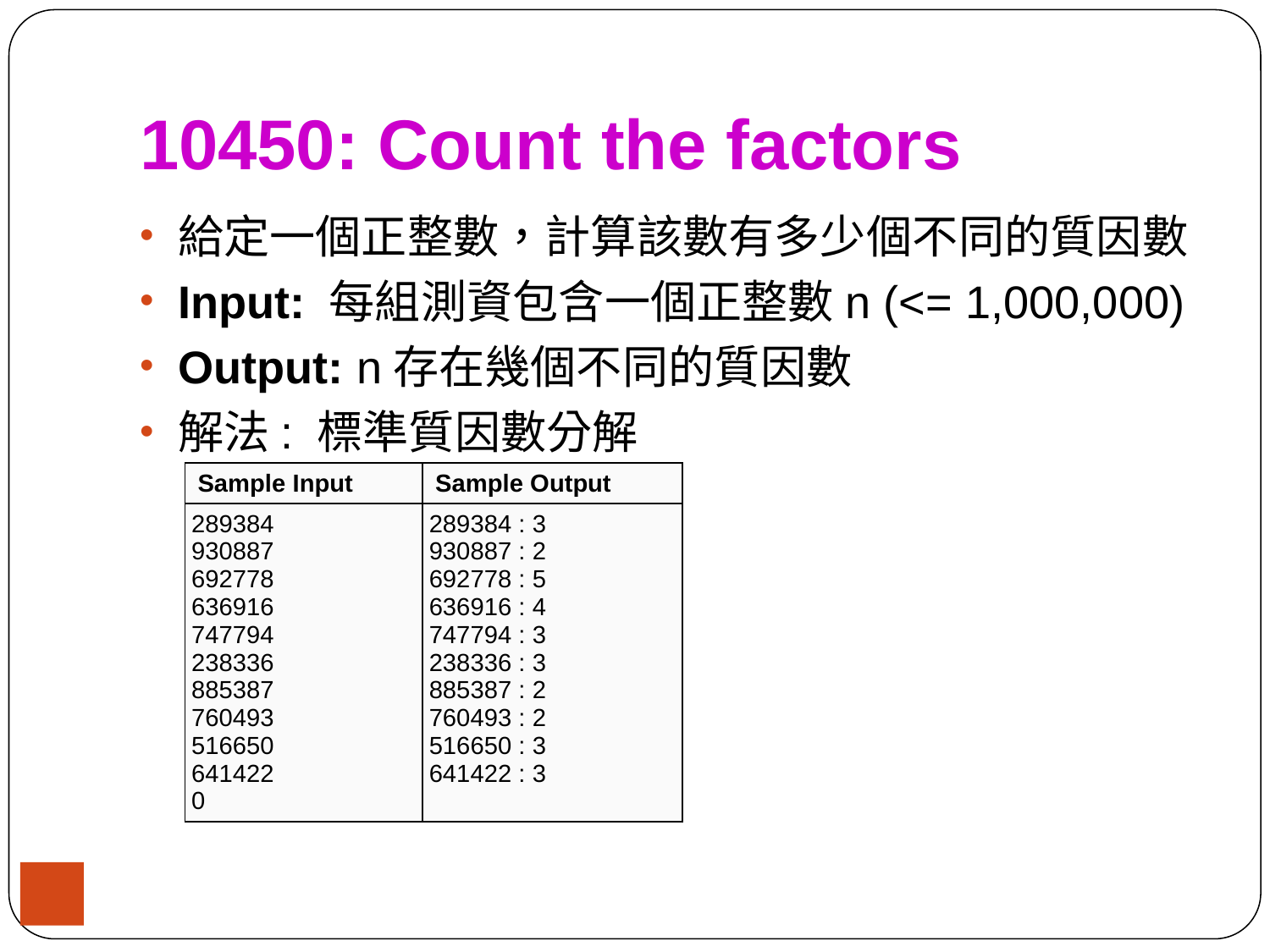

# 10450: Count the factors
給定一個正整數，計算該數有多少個不同的質因數
Input: 每組測資包含一個正整數n (<= 1,000,000)
Output: n存在幾個不同的質因數
解法: 標準質因數分解
| Sample Input | Sample Output |
| --- | --- |
| 289384 930887 692778 636916 747794 238336 885387 760493 516650 641422 0 | 289384 : 3 930887 : 2 692778 : 5 636916 : 4 747794 : 3 238336 : 3 885387 : 2 760493 : 2 516650 : 3 641422 : 3 |